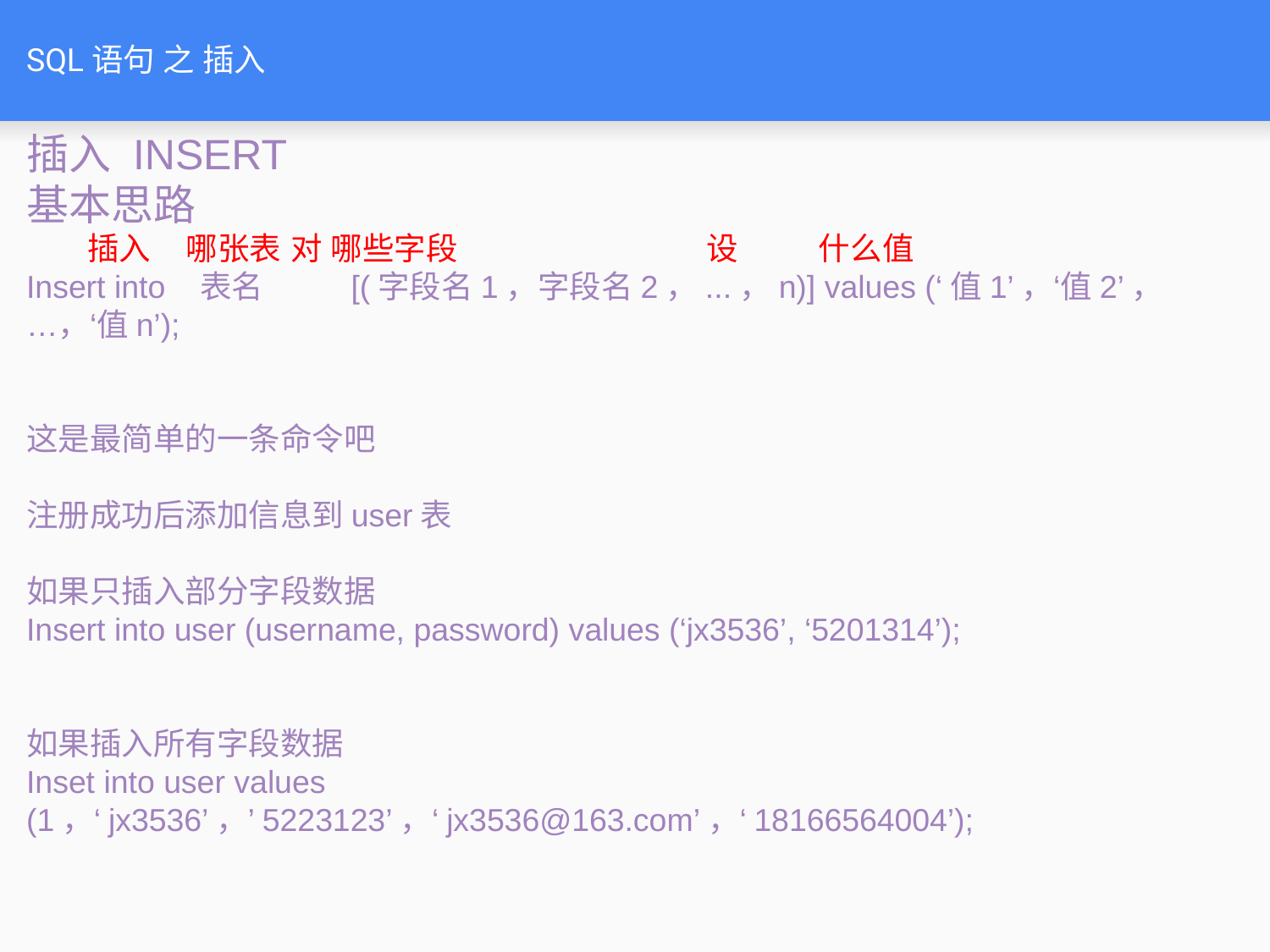

# SQL语句 之 插入
插入 INSERT
基本思路
      插入    哪张表 对 哪些字段                            设         什么值
Insert into   表名         [(字段名1，字段名2，...，n)] values (‘值1’，‘值2’，…，‘值n’);

这是最简单的一条命令吧

注册成功后添加信息到user表

如果只插入部分字段数据
Insert into user (username, password) values (‘jx3536’, ‘5201314’);

如果插入所有字段数据
Inset into user values (1，‘jx3536’，’5223123’，‘jx3536@163.com’，‘18166564004’);